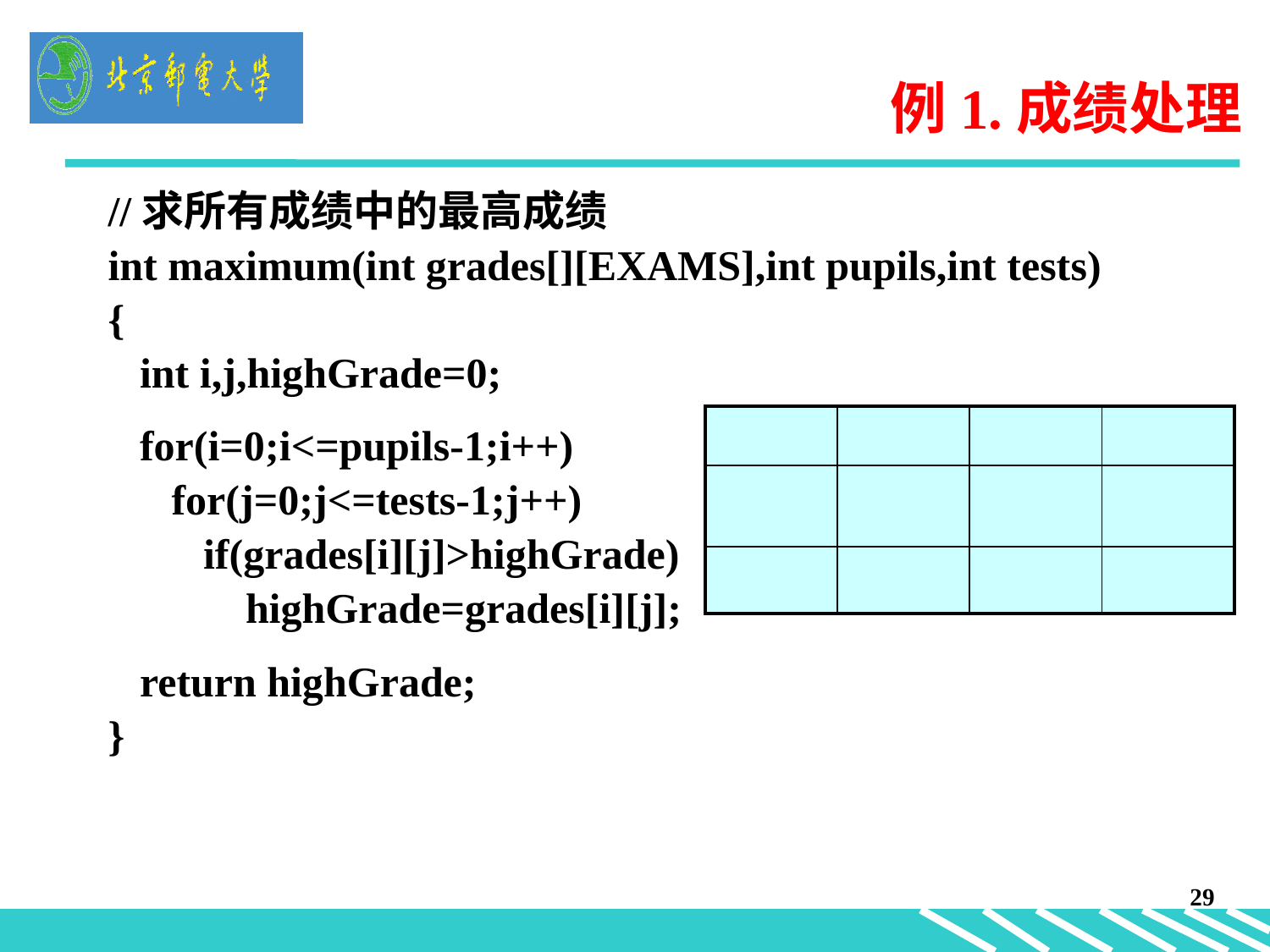

# 例1.成绩处理
//求所有成绩中的最高成绩
int maximum(int grades[][EXAMS],int pupils,int tests)
{
   int i,j,highGrade=0;

   for(i=0;i<=pupils-1;i++)
      for(j=0;j<=tests-1;j++)
         if(grades[i][j]>highGrade)
             highGrade=grades[i][j];

   return highGrade;
}
|  |  |  |  |
| --- | --- | --- | --- |
|  |  |  |  |
|  |  |  |  |
29